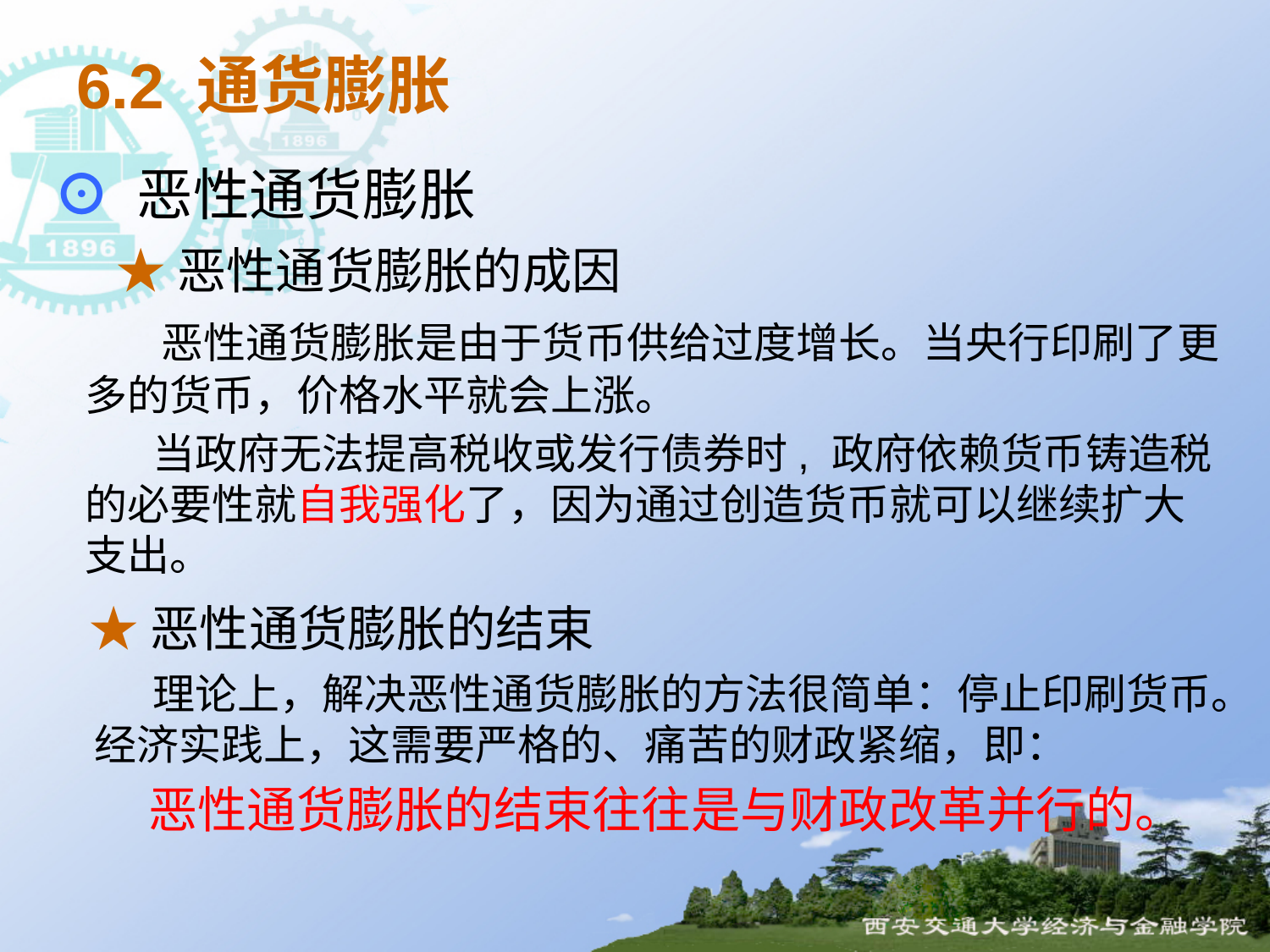

6.2 通货膨胀
 ⊙ 恶性通货膨胀
       ★恶性通货膨胀的成因
          恶性通货膨胀是由于货币供给过度增长。当央行印刷了更多的货币，价格水平就会上涨。
           当政府无法提高税收或发行债券时, 政府依赖货币铸造税的必要性就自我强化了，因为通过创造货币就可以继续扩大支出。
    ★恶性通货膨胀的结束
           理论上，解决恶性通货膨胀的方法很简单：停止印刷货币。 经济实践上，这需要严格的、痛苦的财政紧缩，即：
         恶性通货膨胀的结束往往是与财政改革并行的。